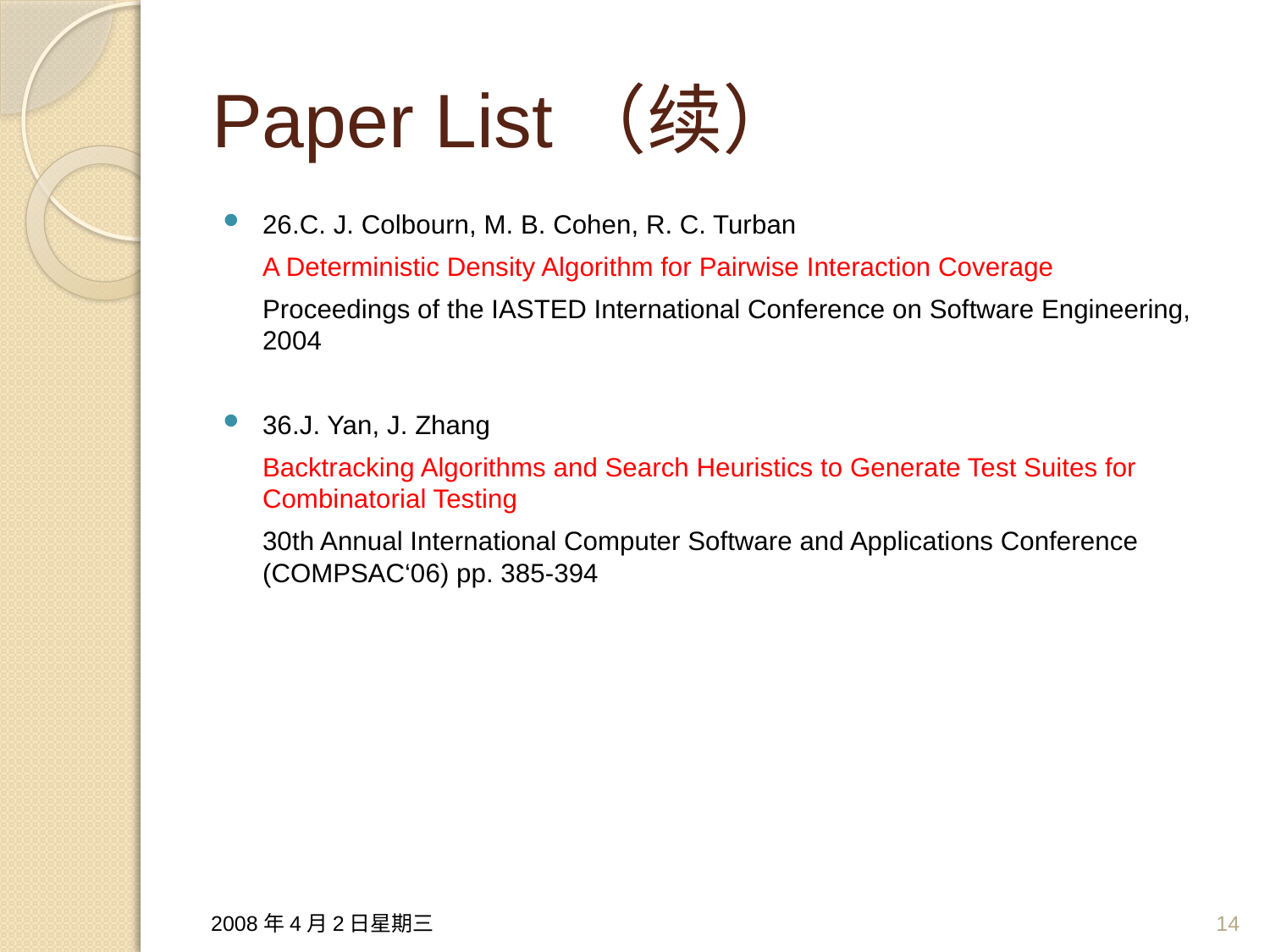

# Paper List（续）
26.C. J. Colbourn, M. B. Cohen, R. C. Turban
	A Deterministic Density Algorithm for Pairwise Interaction Coverage
	Proceedings of the IASTED International Conference on Software Engineering, 2004

36.J. Yan, J. Zhang
	Backtracking Algorithms and Search Heuristics to Generate Test Suites for Combinatorial Testing
	30th Annual International Computer Software and Applications Conference (COMPSAC‘06) pp. 385-394
2008年4月2日星期三

14